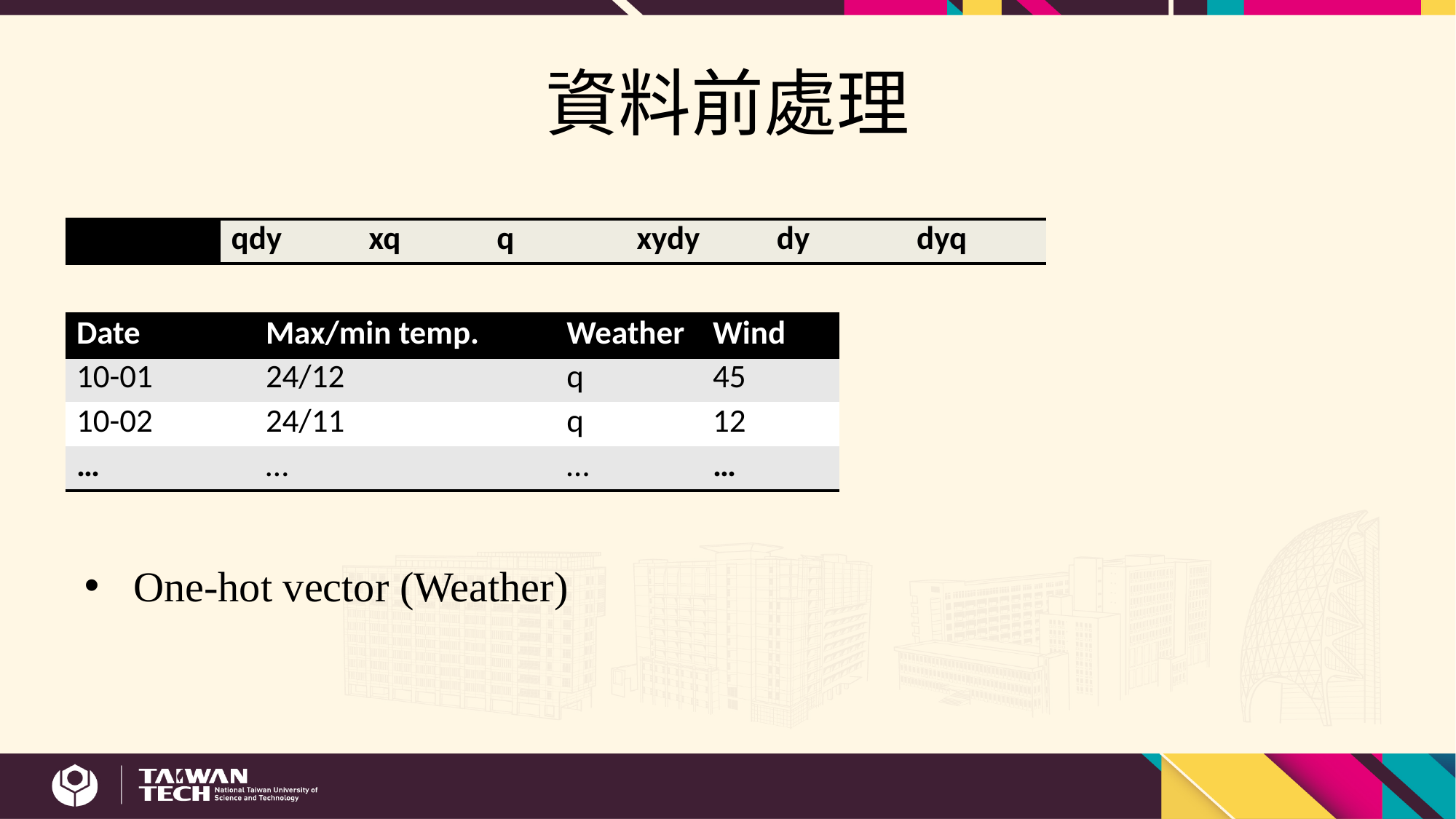

# 資料前處理
| Weather | qdy | xq | q | xydy | dy | dyq |
| --- | --- | --- | --- | --- | --- | --- |
| Date | Max/min temp. | Weather | Wind |
| --- | --- | --- | --- |
| 10-01 | 24/12 | q | 45 |
| 10-02 | 24/11 | q | 12 |
| … | … | … | … |

One-hot vector (Weather)